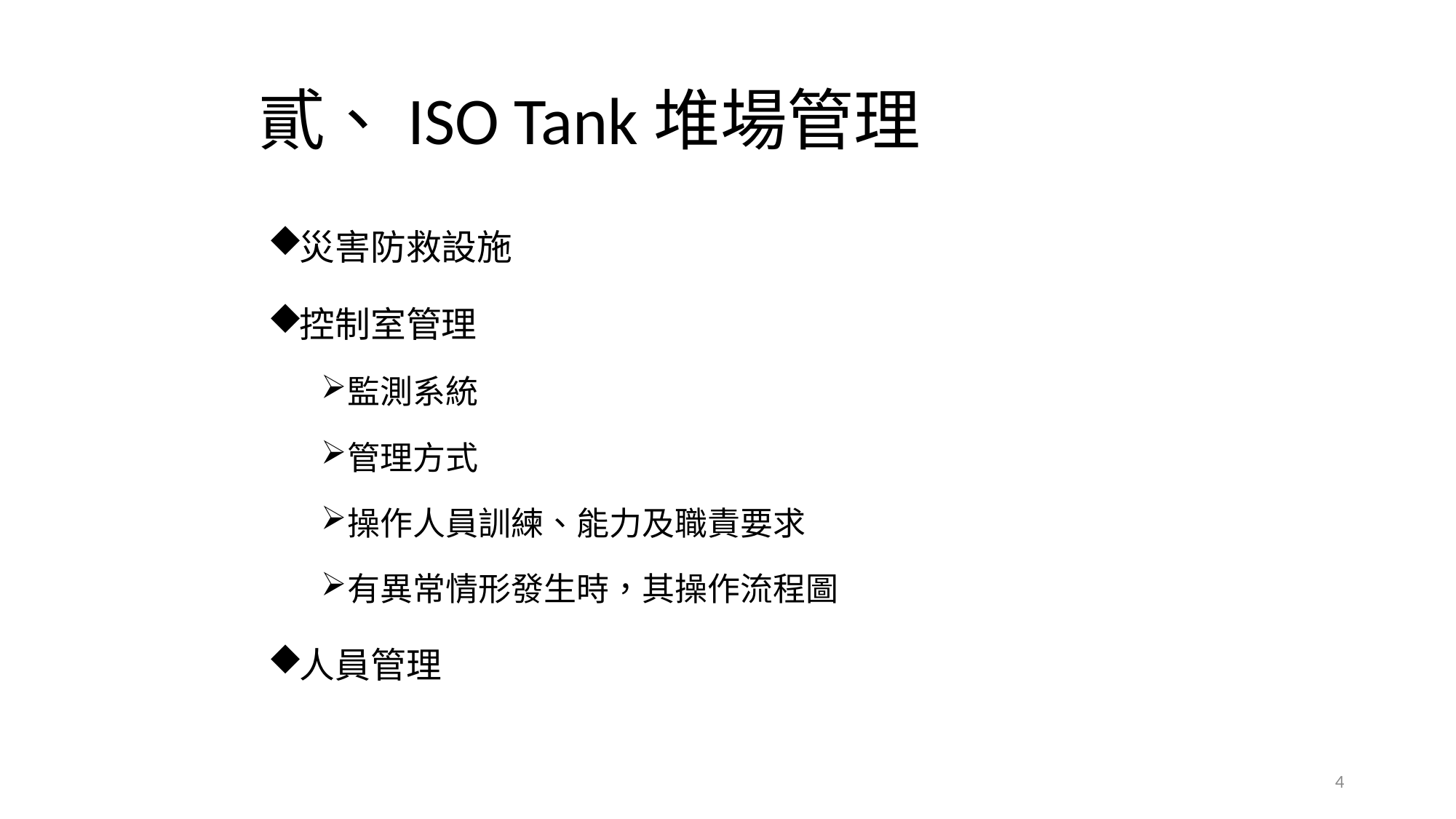

# 貳、ISO Tank堆場管理
災害防救設施
控制室管理
監測系統
管理方式
操作人員訓練、能力及職責要求
有異常情形發生時，其操作流程圖
人員管理

4